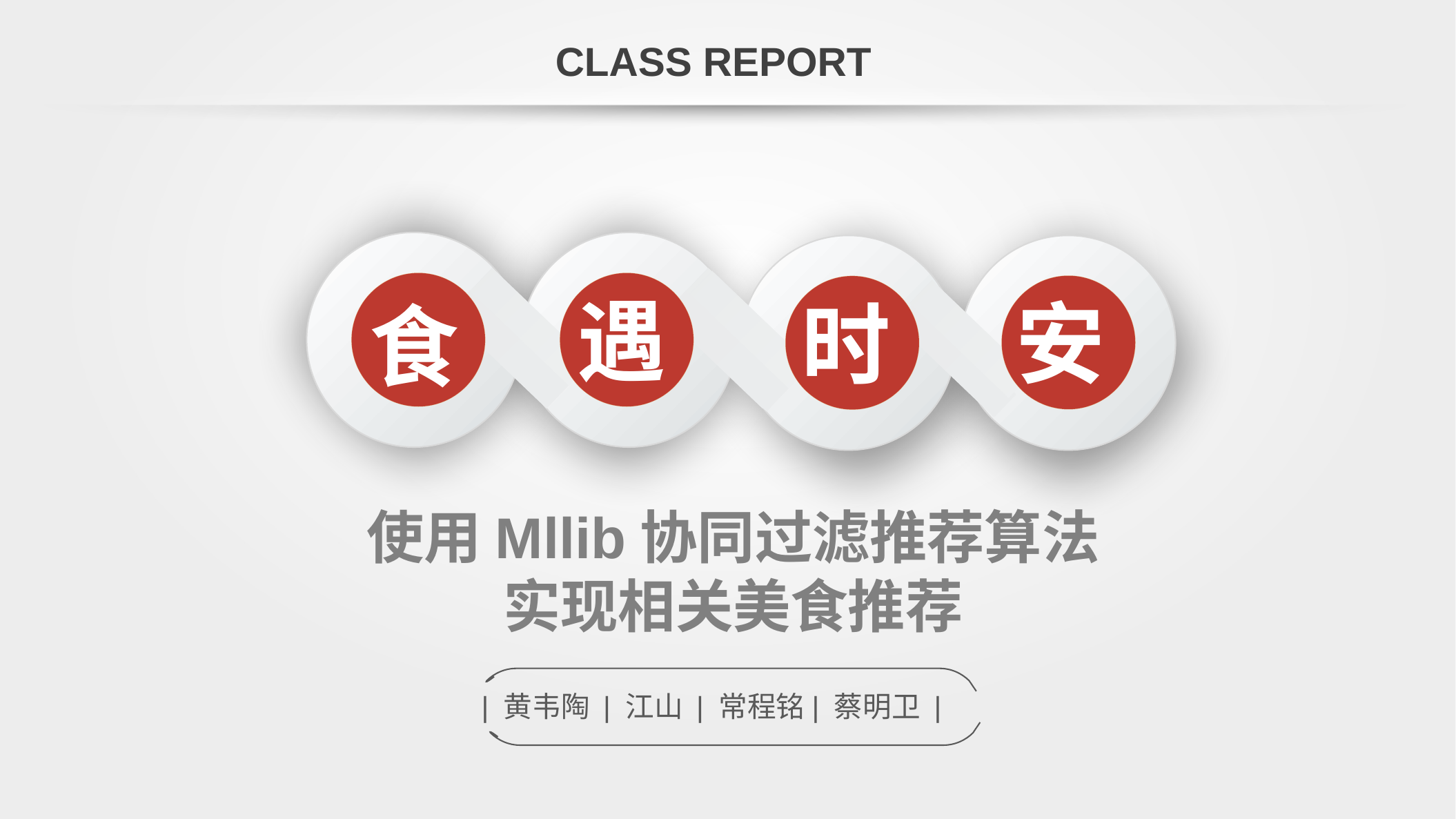

CLASS REPORT

遇
安
时
食

使用Mllib协同过滤推荐算法
实现相关美食推荐

| 黄韦陶 | 江山 | 常程铭| 蔡明卫 |